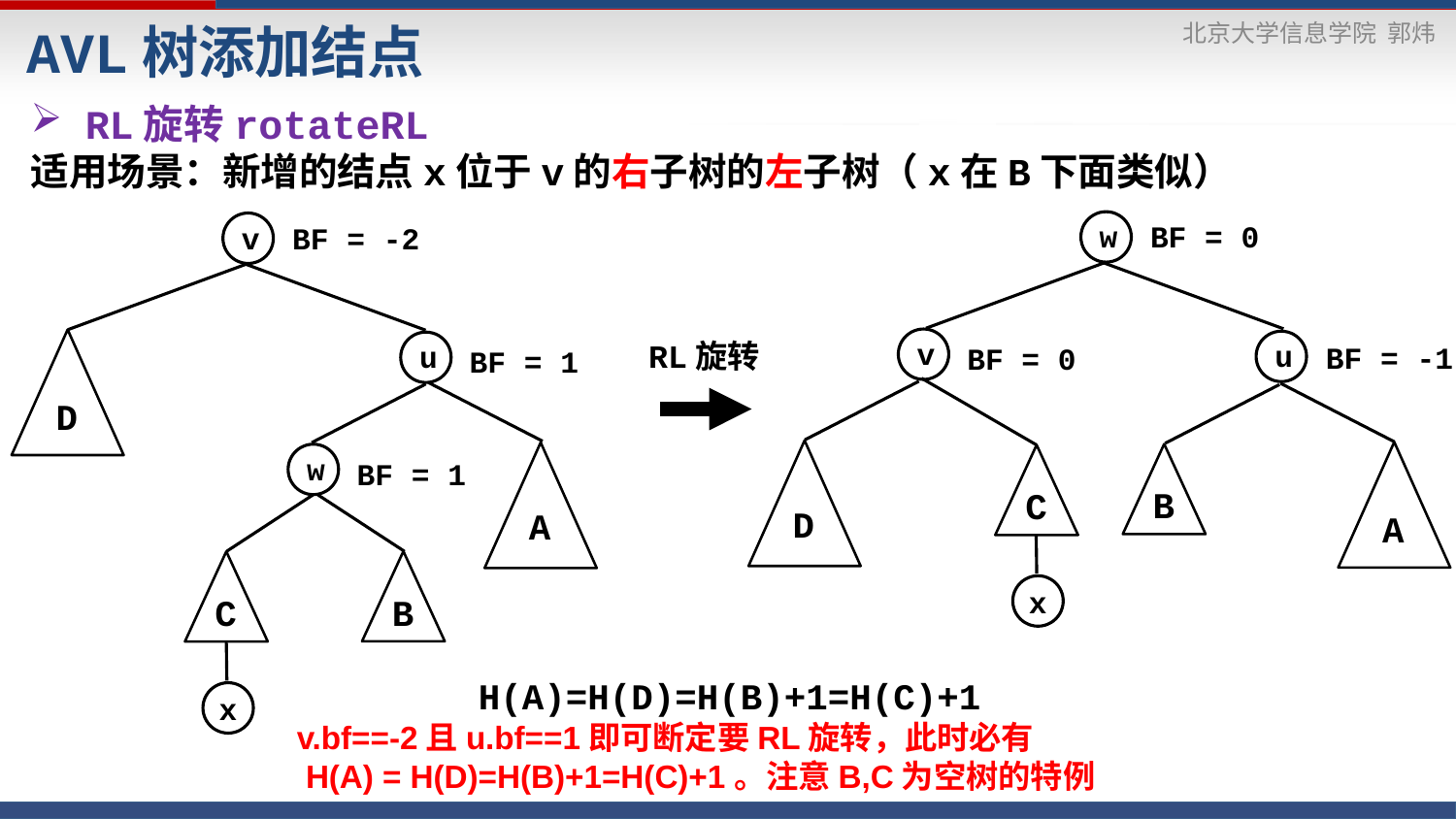

AVL树添加结点
RL旋转rotateRL
适用场景：新增的结点x位于v的右子树的左子树（x在B下面类似）
w
BF = 0

v
BF = -2

v
RL旋转

u
u

BF = -1

BF = 0
BF = 1
D

w

BF = 1
B
C
D
A
A

x
B
C
H(A)=H(D)=H(B)+1=H(C)+1

x
v.bf==-2且u.bf==1即可断定要RL旋转，此时必有
 H(A) = H(D)=H(B)+1=H(C)+1。注意B,C为空树的特例
37